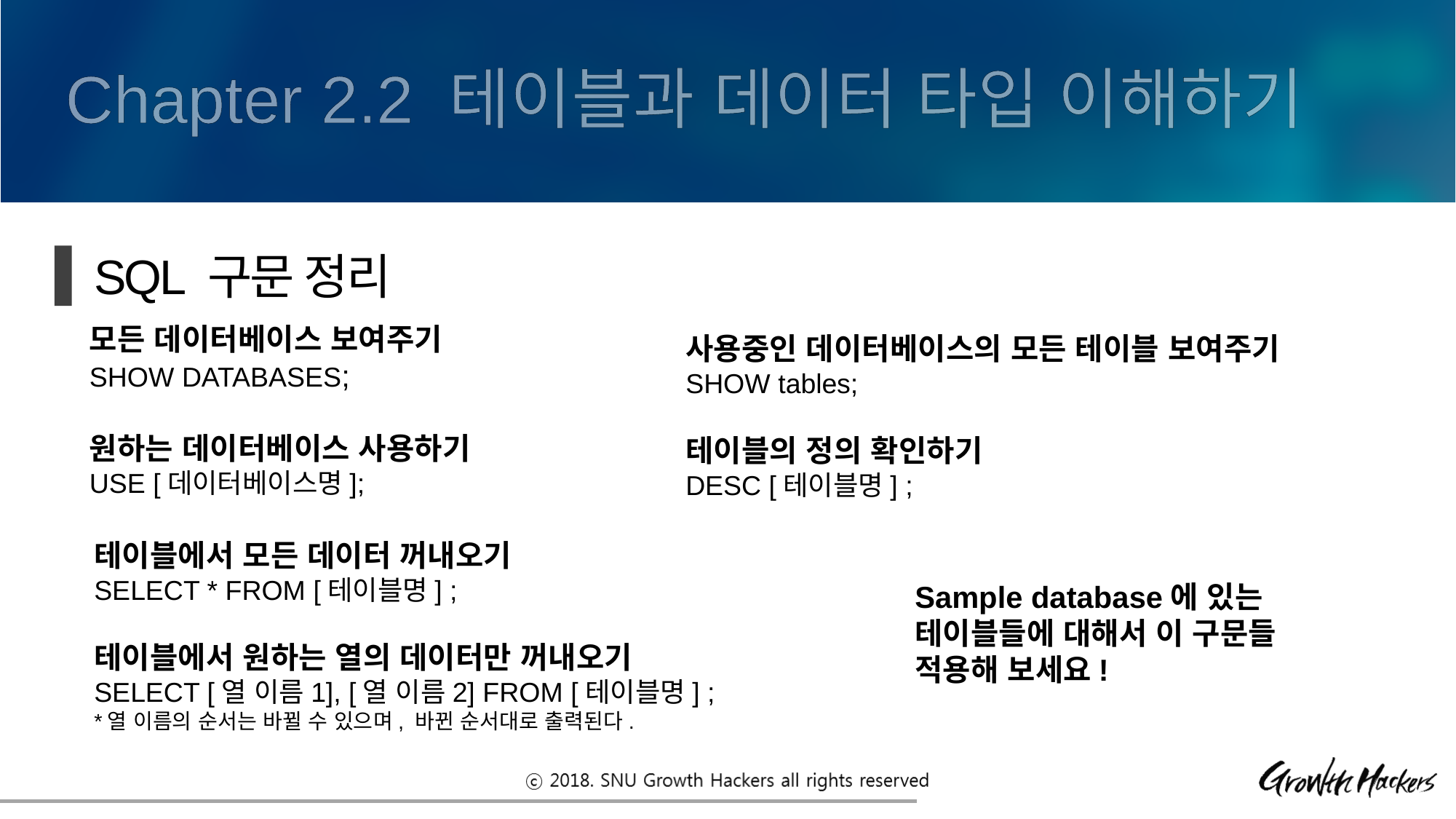

Chapter 2.2 테이블과 데이터 타입 이해하기
SQL 구문 정리

모든 데이터베이스 보여주기
SHOW DATABASES;

원하는 데이터베이스 사용하기
USE [데이터베이스명];
사용중인 데이터베이스의 모든 테이블 보여주기
SHOW tables;

테이블의 정의 확인하기
DESC [테이블명] ;
테이블에서 모든 데이터 꺼내오기
SELECT * FROM [테이블명] ;

테이블에서 원하는 열의 데이터만 꺼내오기
SELECT [열 이름1], [열 이름2] FROM [테이블명] ;
*열 이름의 순서는 바뀔 수 있으며, 바뀐 순서대로 출력된다.
Sample database에 있는
테이블들에 대해서 이 구문들
적용해 보세요!